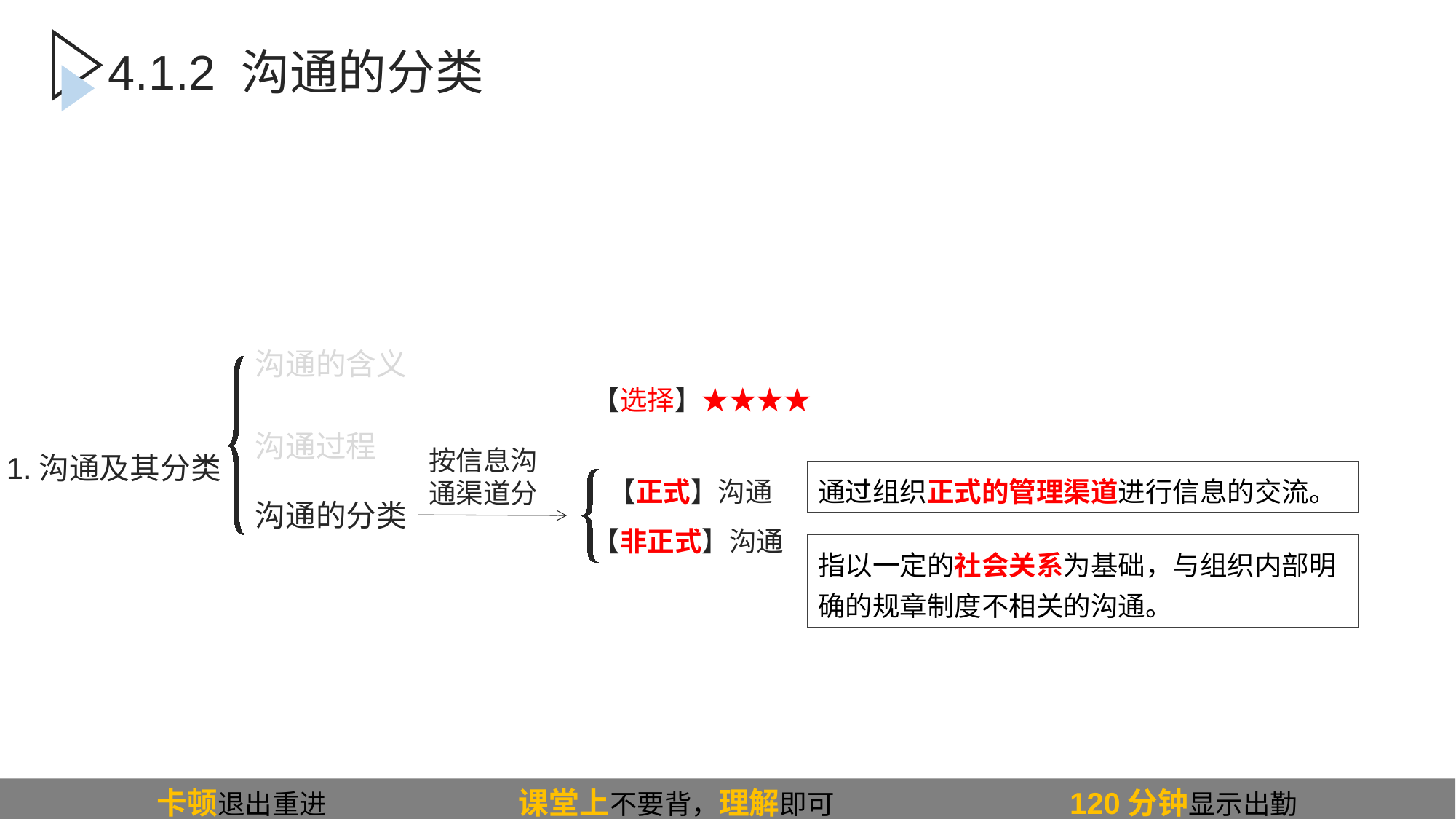

4.1.2 沟通的分类
沟通的含义

沟通过程
沟通的分类
1.沟通及其分类
【选择】★★★★
按信息沟通渠道分
通过组织正式的管理渠道进行信息的交流。

【正式】沟通
【非正式】沟通
指以一定的社会关系为基础，与组织内部明确的规章制度不相关的沟通。